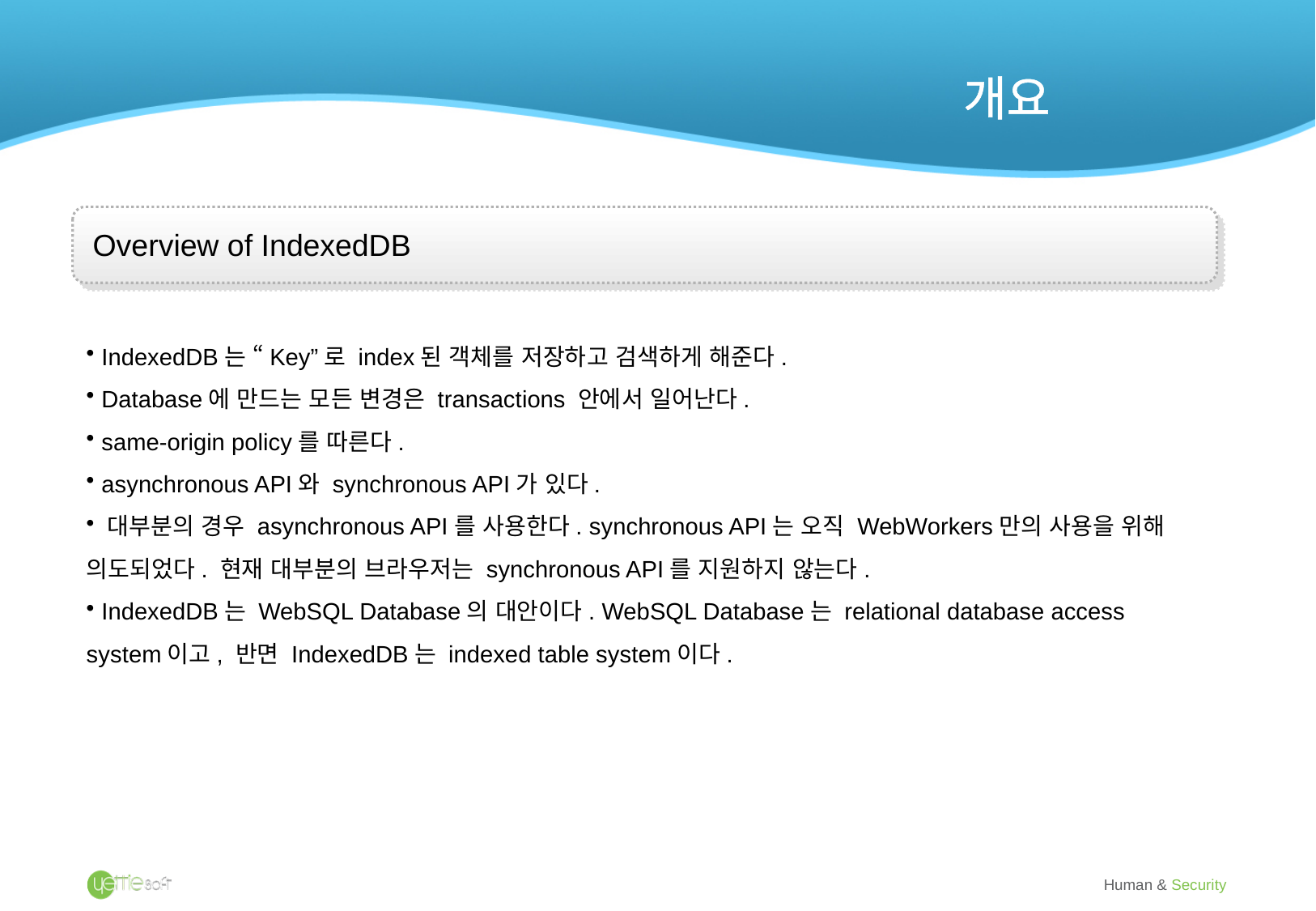

개요

Overview of IndexedDB
 IndexedDB는 “Key”로 index된 객체를 저장하고 검색하게 해준다.
 Database에 만드는 모든 변경은 transactions 안에서 일어난다.
 same-origin policy를 따른다.
 asynchronous API와 synchronous API가 있다.
 대부분의 경우 asynchronous API를 사용한다. synchronous API는 오직 WebWorkers만의 사용을 위해 의도되었다. 현재 대부분의 브라우저는 synchronous API를 지원하지 않는다.
 IndexedDB는 WebSQL Database의 대안이다. WebSQL Database는 relational database access system이고, 반면 IndexedDB는 indexed table system이다.